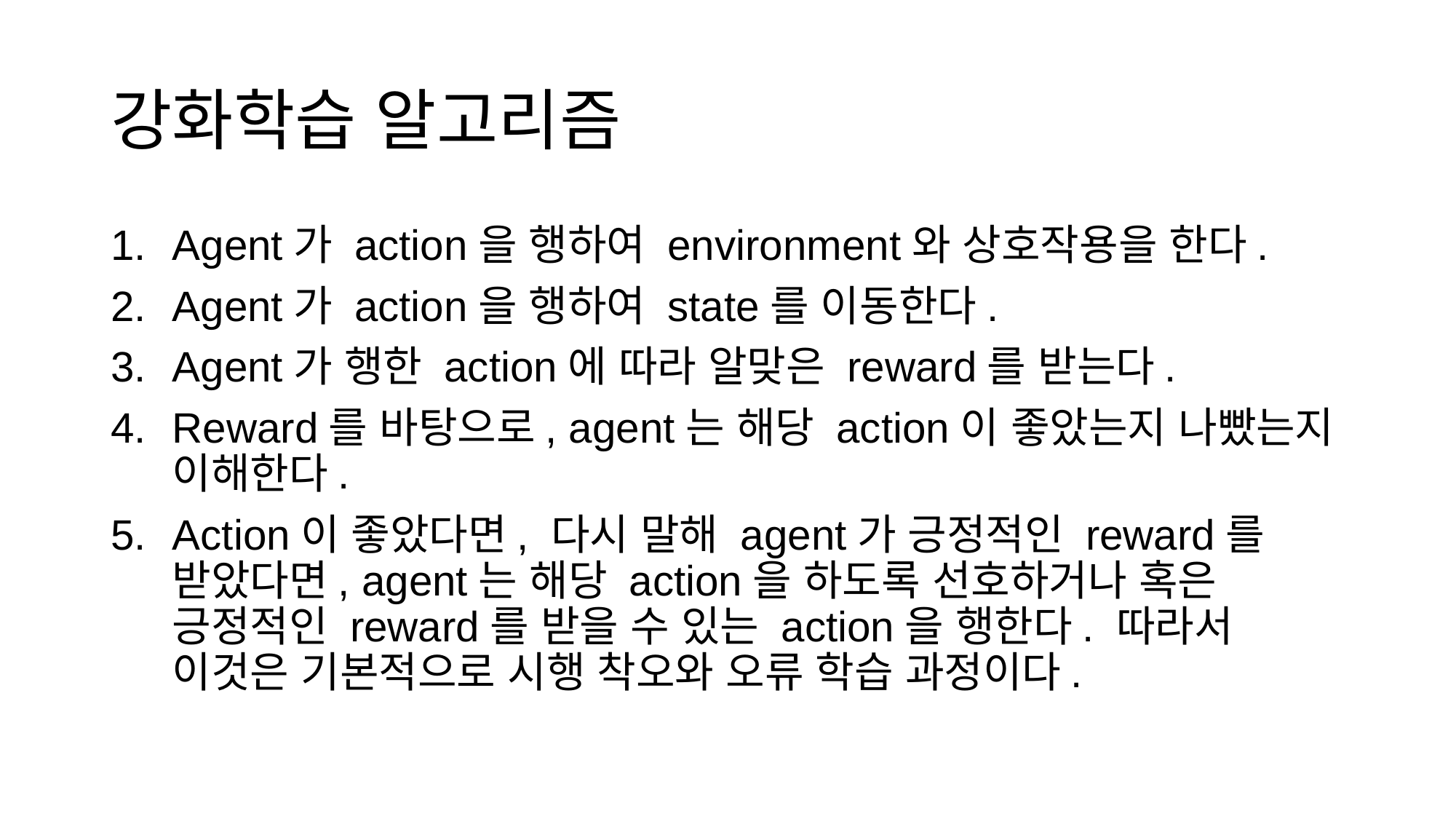

# 강화학습 알고리즘
Agent가 action을 행하여 environment와 상호작용을 한다.
Agent가 action을 행하여 state를 이동한다.
Agent가 행한 action에 따라 알맞은 reward를 받는다.
Reward를 바탕으로, agent는 해당 action이 좋았는지 나빴는지 이해한다.
Action이 좋았다면, 다시 말해 agent가 긍정적인 reward를 받았다면, agent는 해당 action을 하도록 선호하거나 혹은 긍정적인 reward를 받을 수 있는 action을 행한다. 따라서 이것은 기본적으로 시행 착오와 오류 학습 과정이다.